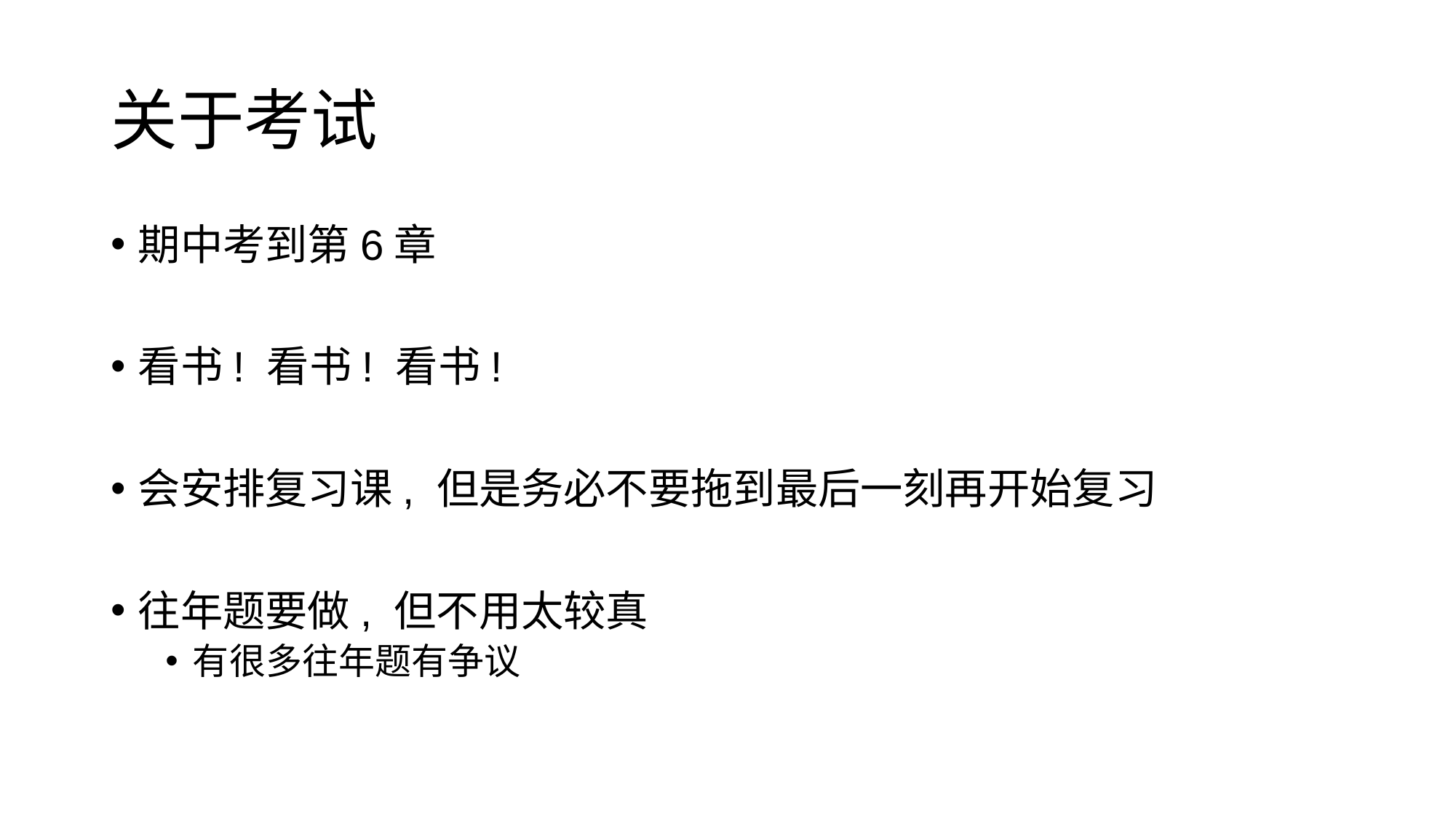

# 关于考试
期中考到第6章

看书! 看书! 看书!

会安排复习课, 但是务必不要拖到最后一刻再开始复习

往年题要做, 但不用太较真
有很多往年题有争议